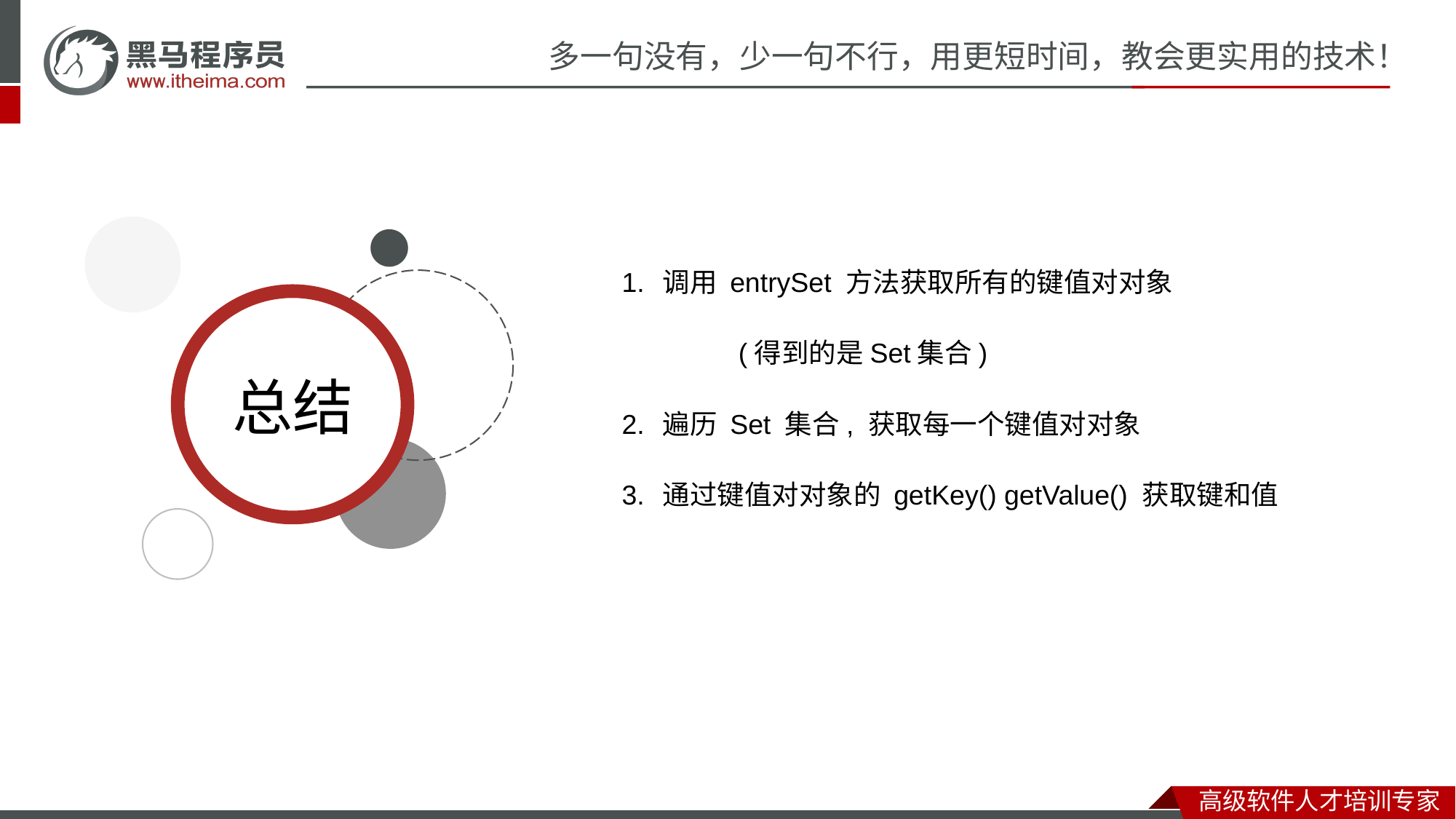

3. 通过foreach方法遍历
调用 entrySet 方法获取所有的键值对对象
	 (得到的是Set集合)
遍历 Set 集合, 获取每一个键值对对象
通过键值对对象的 getKey() getValue() 获取键和值